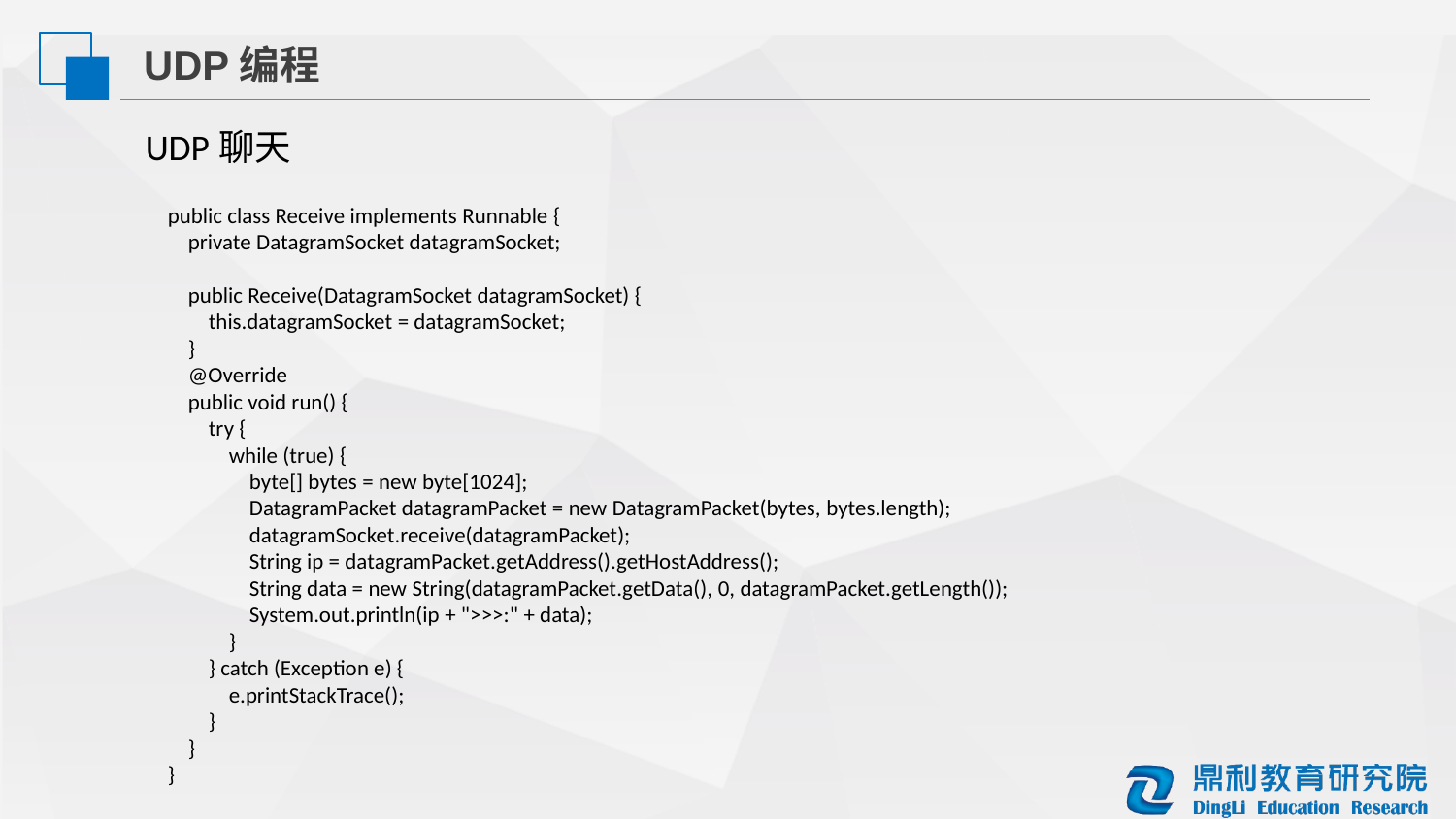

UDP编程
UDP聊天
public class Receive implements Runnable {
    private DatagramSocket datagramSocket;

    public Receive(DatagramSocket datagramSocket) {
        this.datagramSocket = datagramSocket;
    }
    @Override
    public void run() {
        try {
            while (true) {
                byte[] bytes = new byte[1024];
                DatagramPacket datagramPacket = new DatagramPacket(bytes, bytes.length);
                datagramSocket.receive(datagramPacket);
                String ip = datagramPacket.getAddress().getHostAddress();
                String data = new String(datagramPacket.getData(), 0, datagramPacket.getLength());
                System.out.println(ip + ">>>:" + data);
            }
        } catch (Exception e) {
            e.printStackTrace();
        }
    }
}